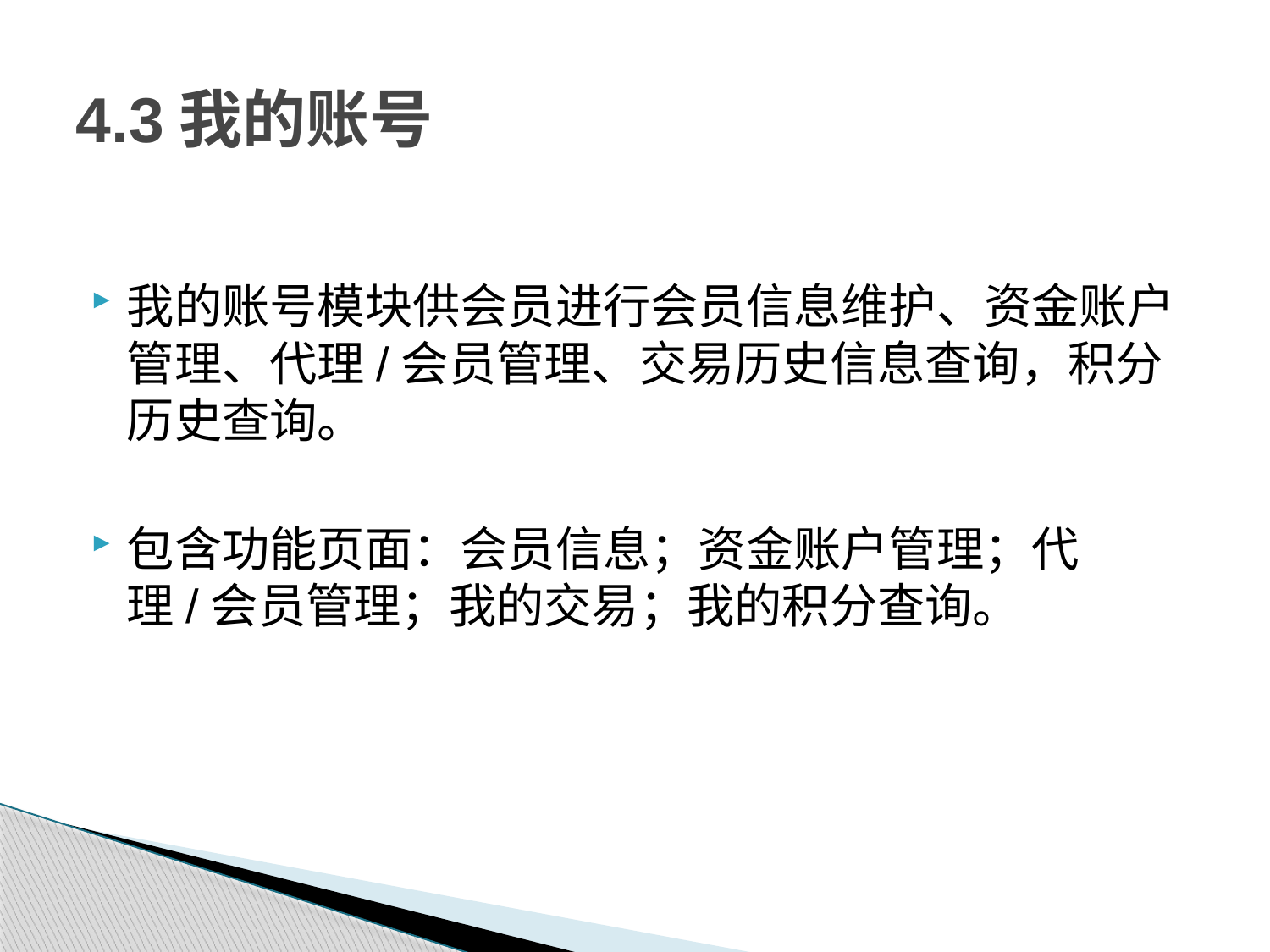

# 4.3我的账号

我的账号模块供会员进行会员信息维护、资金账户管理、代理/会员管理、交易历史信息查询，积分历史查询。

包含功能页面：会员信息；资金账户管理；代理/会员管理；我的交易；我的积分查询。